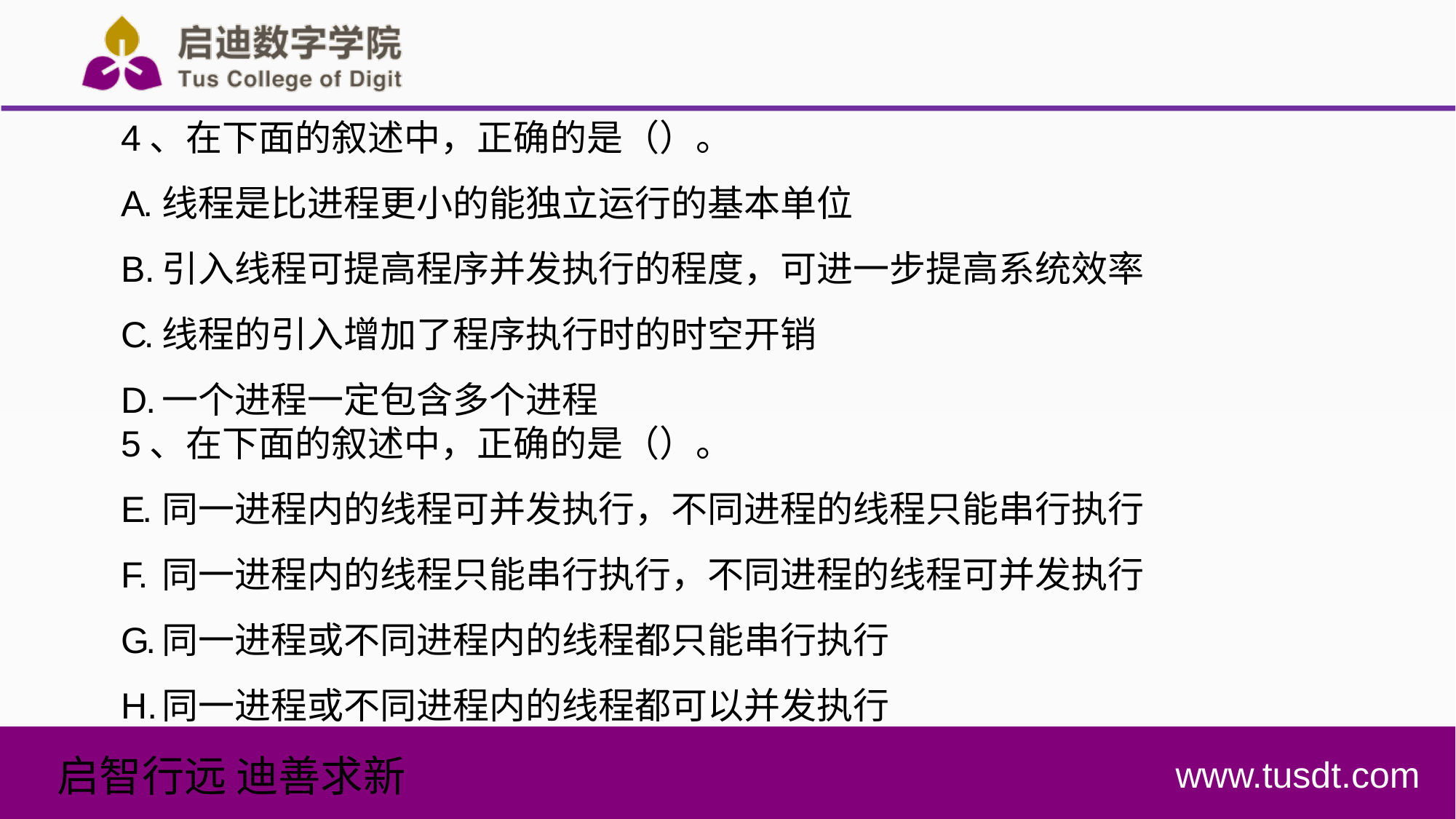

4、在下面的叙述中，正确的是（）。
线程是比进程更小的能独立运行的基本单位
引入线程可提高程序并发执行的程度，可进一步提高系统效率
线程的引入增加了程序执行时的时空开销
一个进程一定包含多个进程
5、在下面的叙述中，正确的是（）。
同一进程内的线程可并发执行，不同进程的线程只能串行执行
同一进程内的线程只能串行执行，不同进程的线程可并发执行
同一进程或不同进程内的线程都只能串行执行
同一进程或不同进程内的线程都可以并发执行